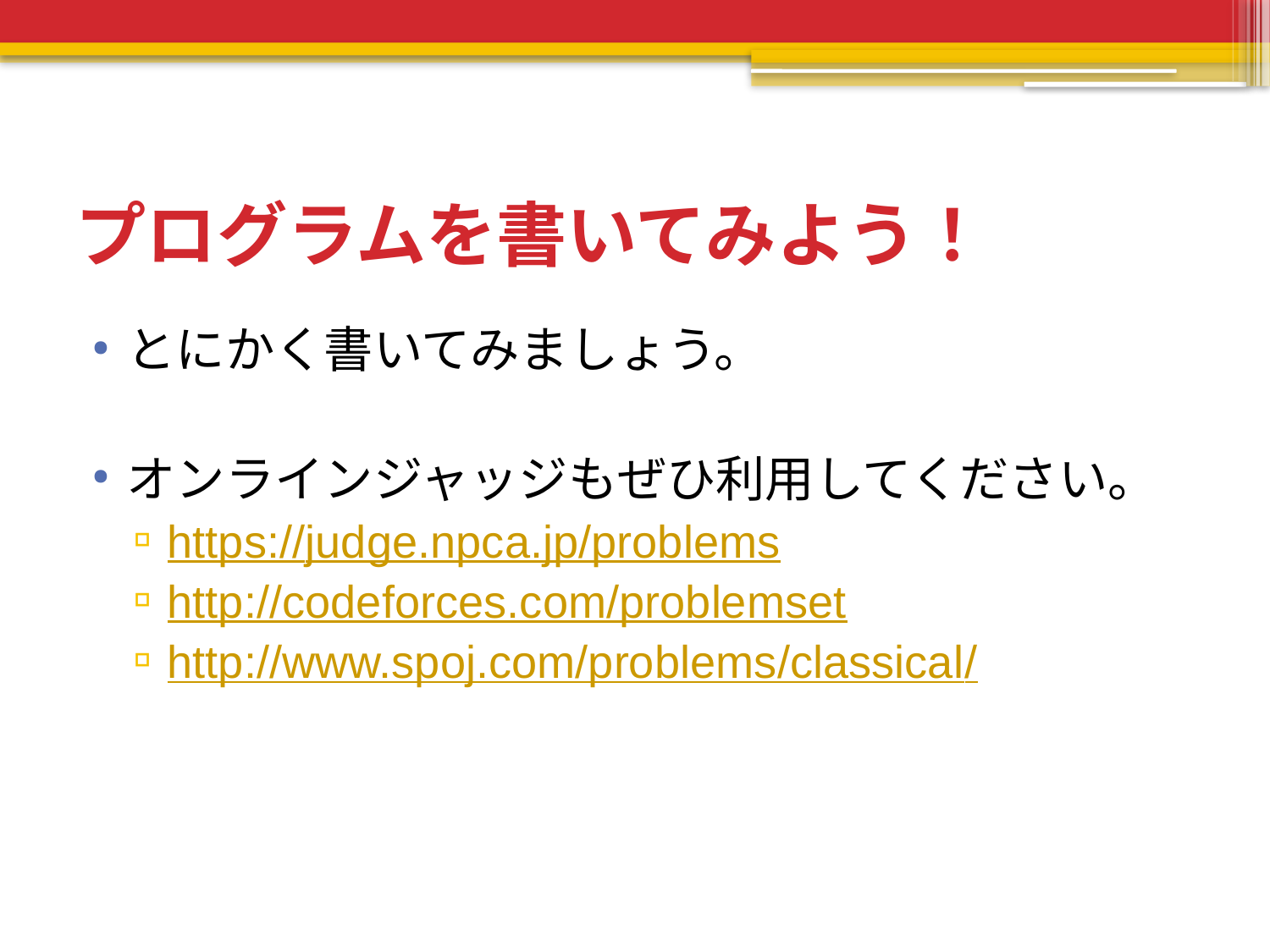

# プログラムを書いてみよう！
とにかく書いてみましょう。

オンラインジャッジもぜひ利用してください。
https://judge.npca.jp/problems
http://codeforces.com/problemset
http://www.spoj.com/problems/classical/